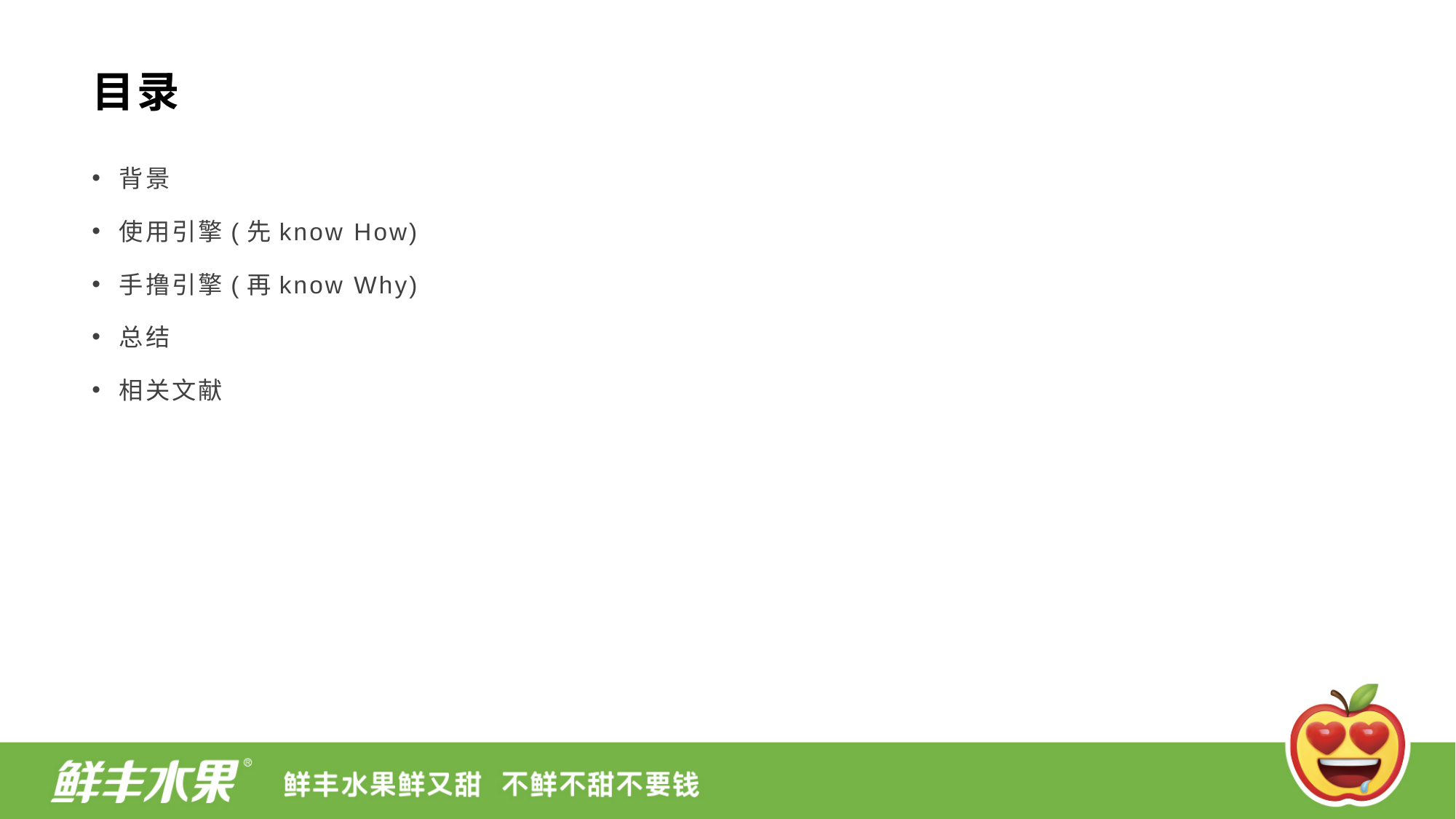

# 目录
背景
使用引擎(先know How)
手撸引擎(再know Why)
总结
相关文献